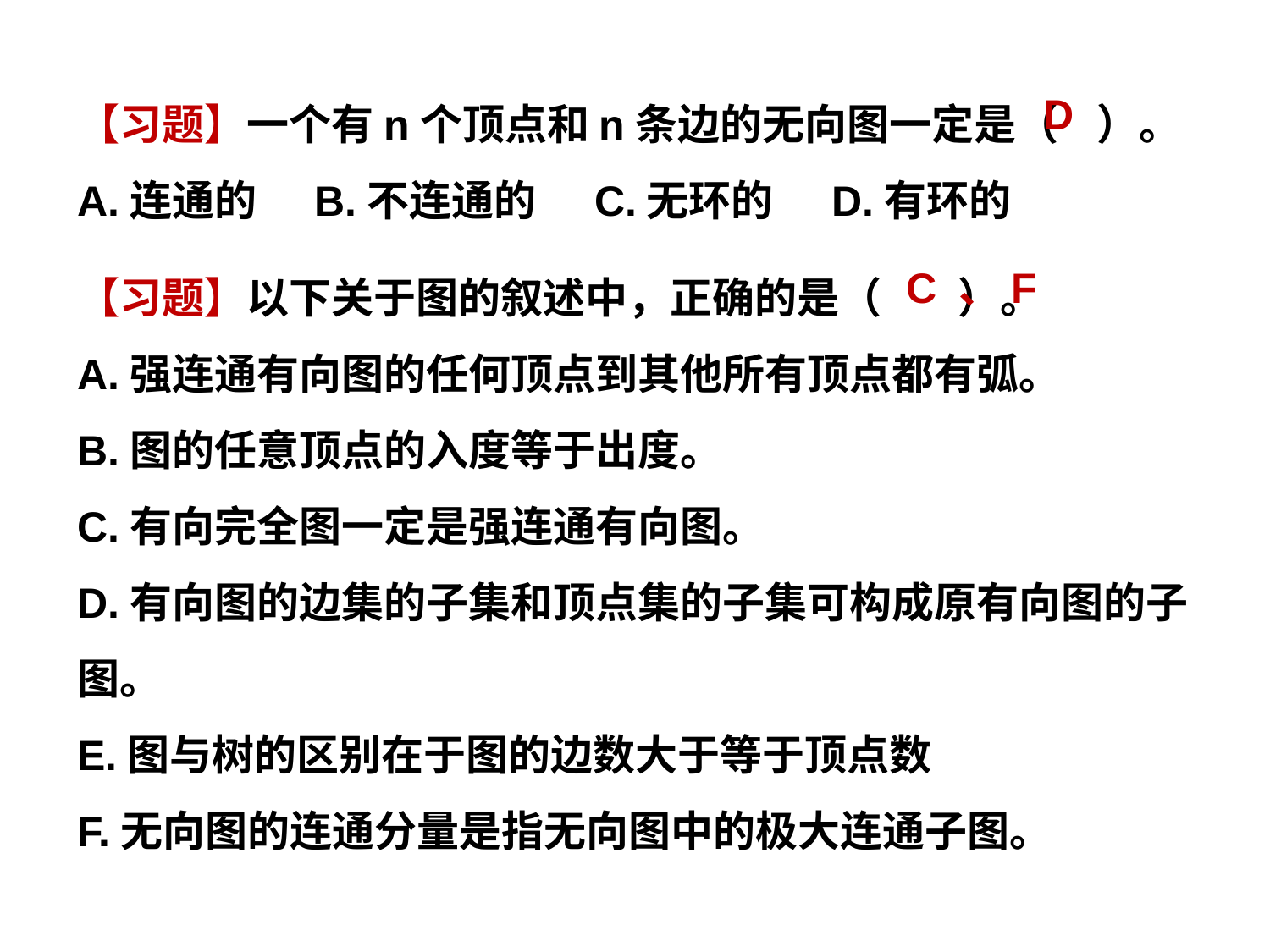

【习题】一个有n个顶点和n条边的无向图一定是（    ）。
A.连通的     B.不连通的     C.无环的     D.有环的
【习题】以下关于图的叙述中，正确的是（        ）。
A.强连通有向图的任何顶点到其他所有顶点都有弧。
B.图的任意顶点的入度等于出度。
C.有向完全图一定是强连通有向图。
D.有向图的边集的子集和顶点集的子集可构成原有向图的子图。
E.图与树的区别在于图的边数大于等于顶点数
F.无向图的连通分量是指无向图中的极大连通子图。
D
C 、F